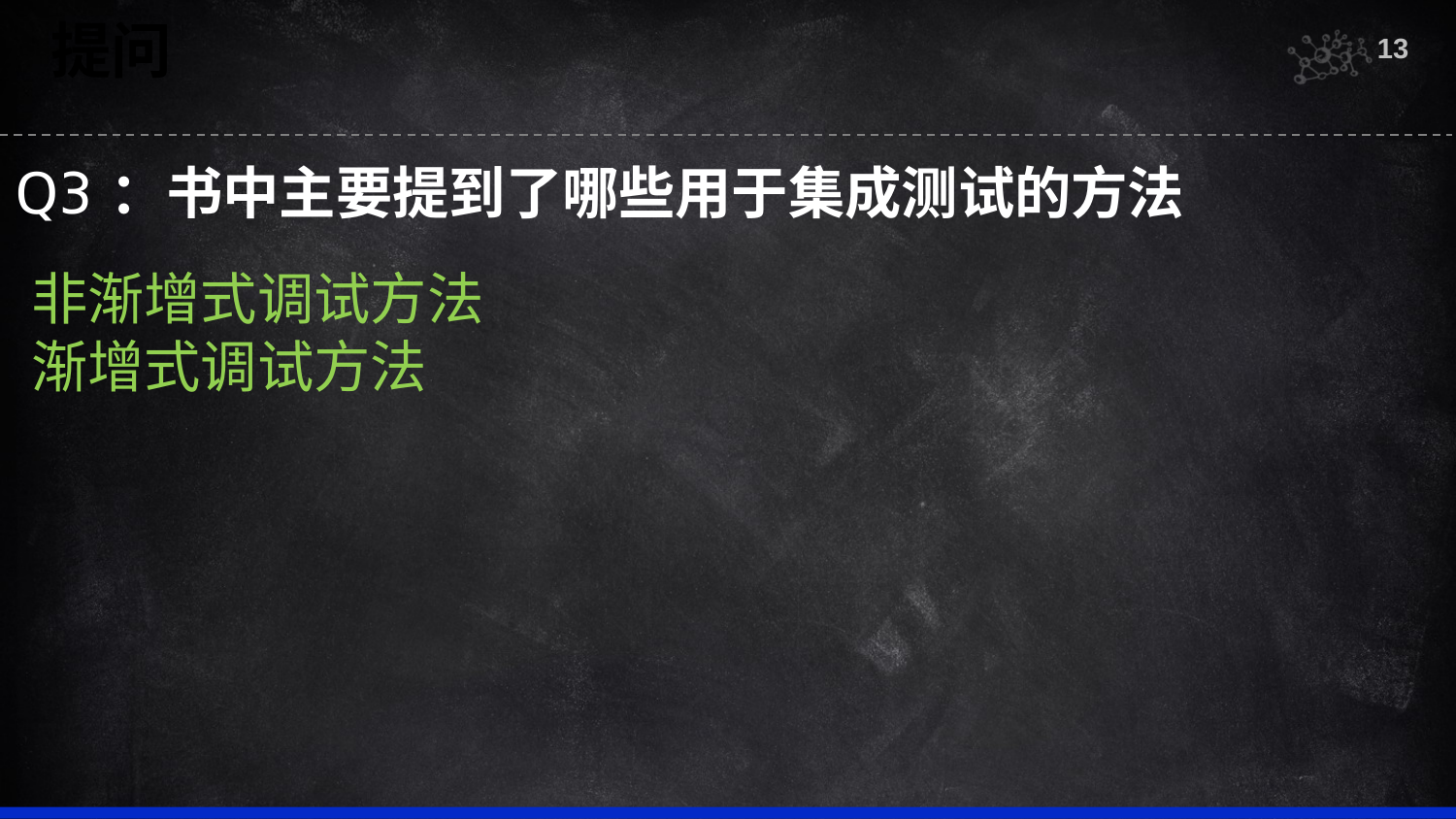

提问
13
Q3：书中主要提到了哪些用于集成测试的方法
非渐增式调试方法
渐增式调试方法